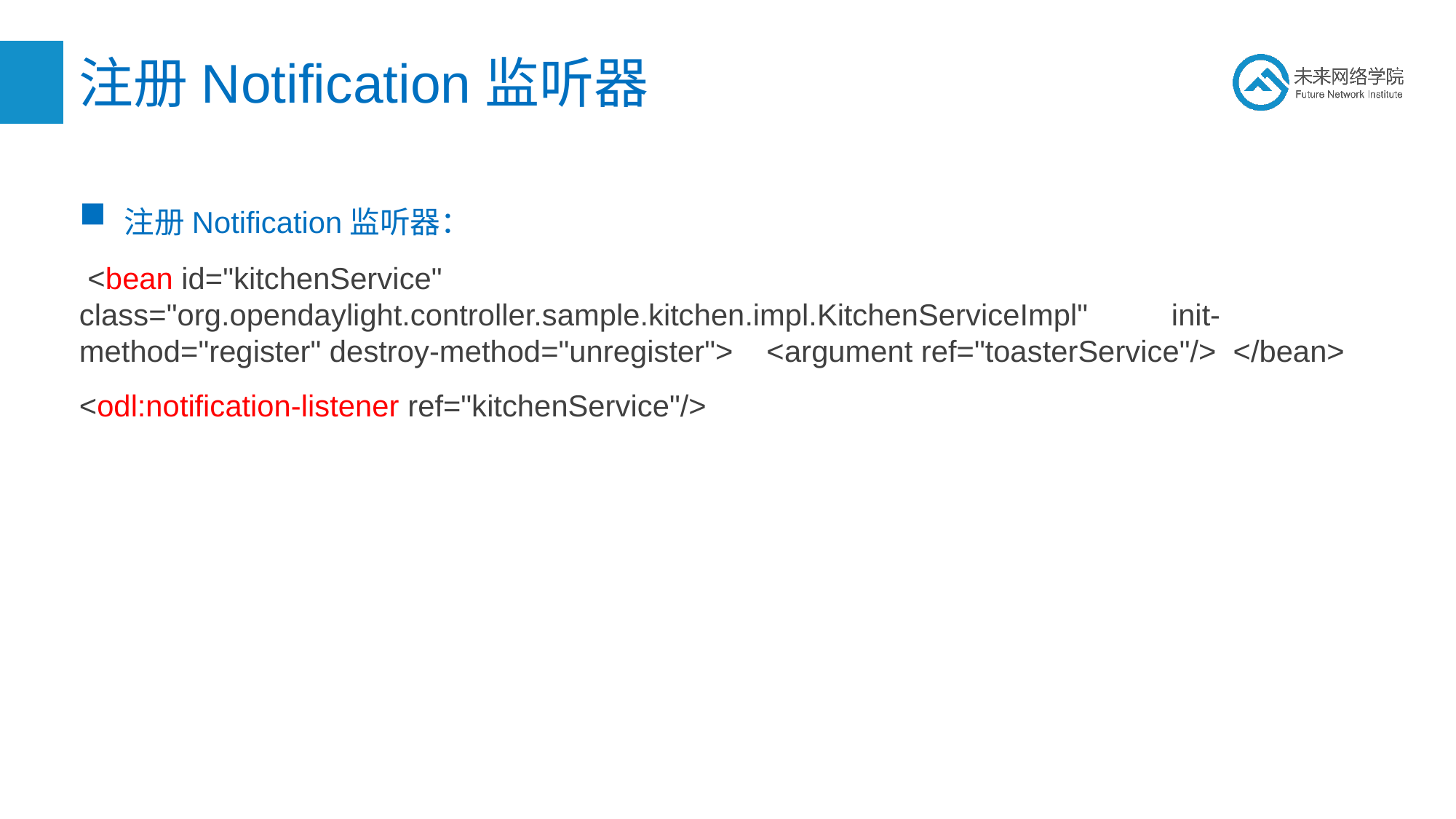

# 注册Notification监听器
 注册Notification监听器：
 <bean id="kitchenService" class="org.opendaylight.controller.sample.kitchen.impl.KitchenServiceImpl"          init-method="register" destroy-method="unregister">    <argument ref="toasterService"/>  </bean>
<odl:notification-listener ref="kitchenService"/>